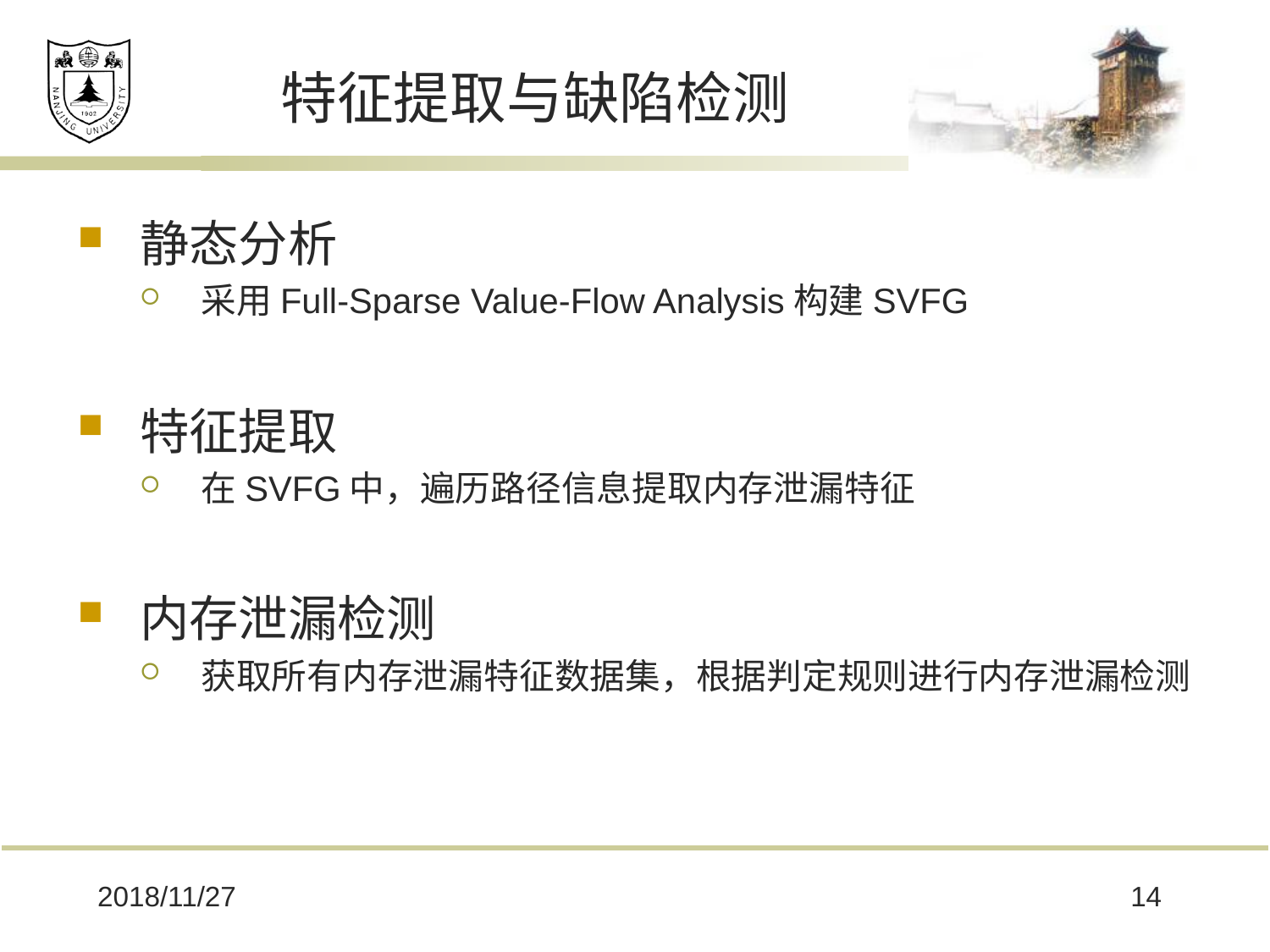

# 特征提取与缺陷检测
静态分析
采用Full-Sparse Value-Flow Analysis构建SVFG

特征提取
在SVFG中，遍历路径信息提取内存泄漏特征

内存泄漏检测
获取所有内存泄漏特征数据集，根据判定规则进行内存泄漏检测

2018/11/27
14